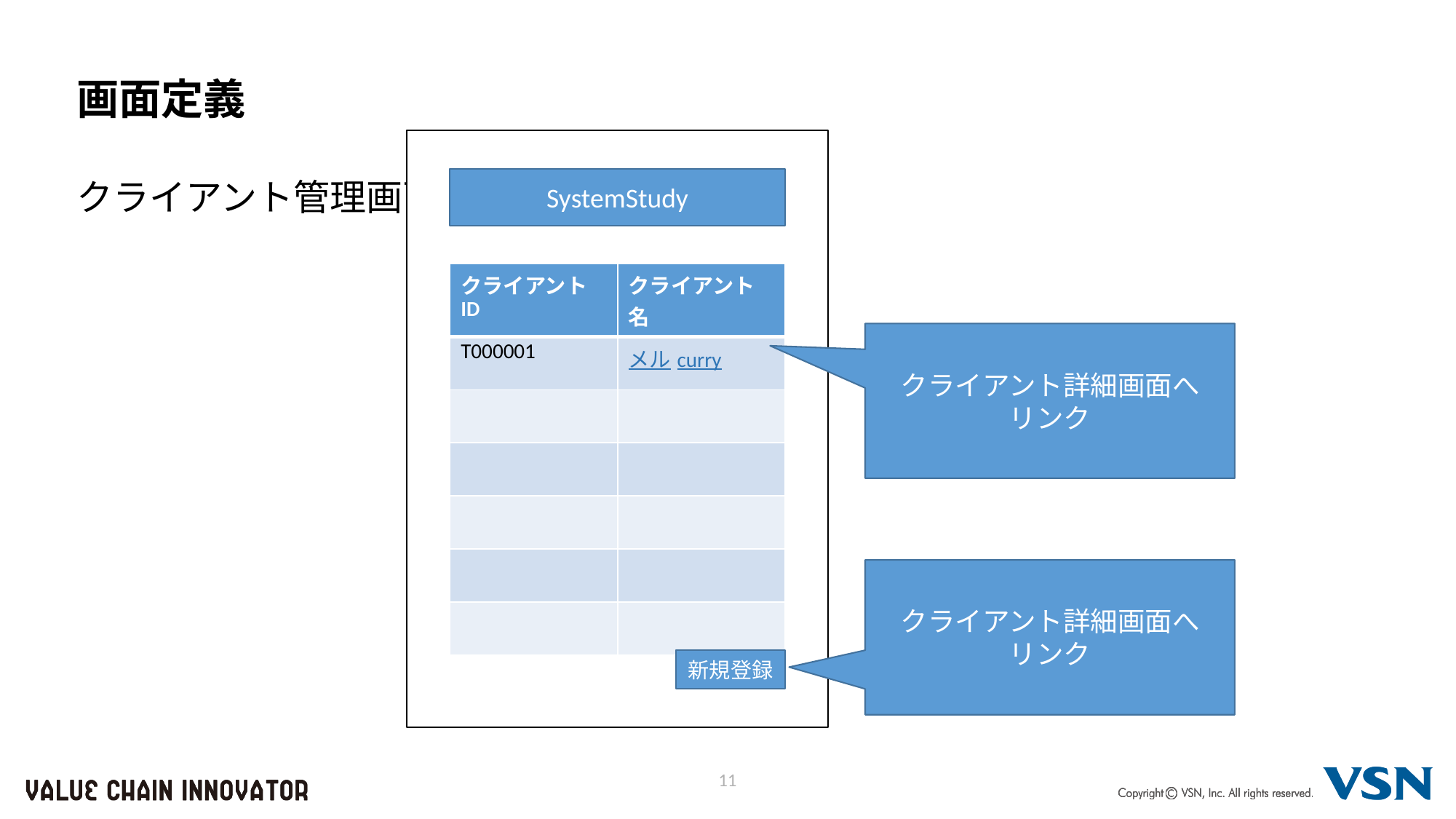

# 画面定義

クライアント管理画面
SystemStudy
| クライアントID | クライアント名 |
| --- | --- |
| T000001 | メルcurry |
|  |  |
|  |  |
|  |  |
|  |  |
|  |  |
クライアント詳細画面へ
リンク
クライアント詳細画面へ
リンク
新規登録
11